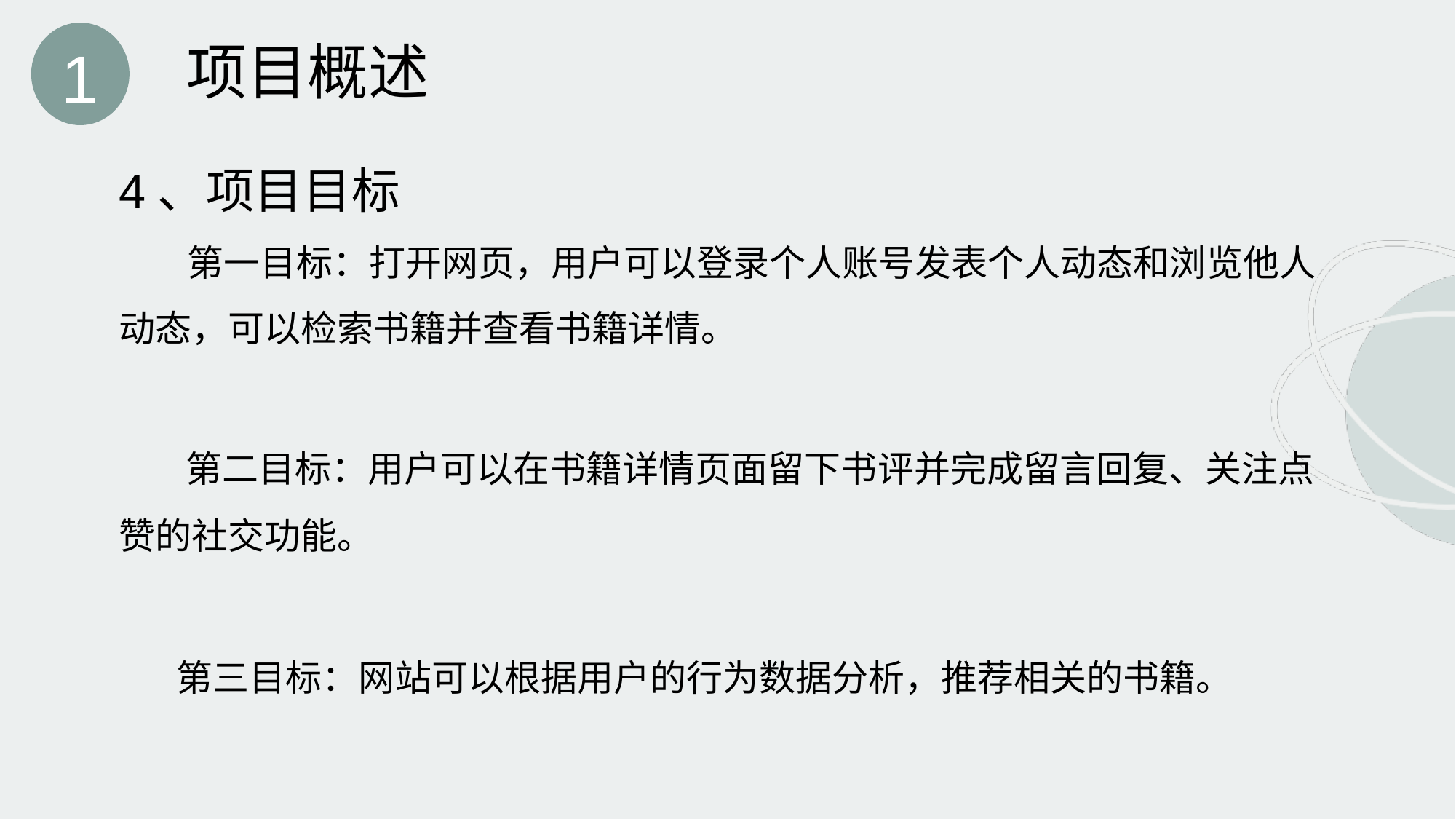

1
项目概述
4、项目目标
          第一目标：打开网页，用户可以登录个人账号发表个人动态和浏览他人动态，可以检索书籍并查看书籍详情。

      第二目标：用户可以在书籍详情页面留下书评并完成留言回复、关注点赞的社交功能。

      第三目标：网站可以根据用户的行为数据分析，推荐相关的书籍。